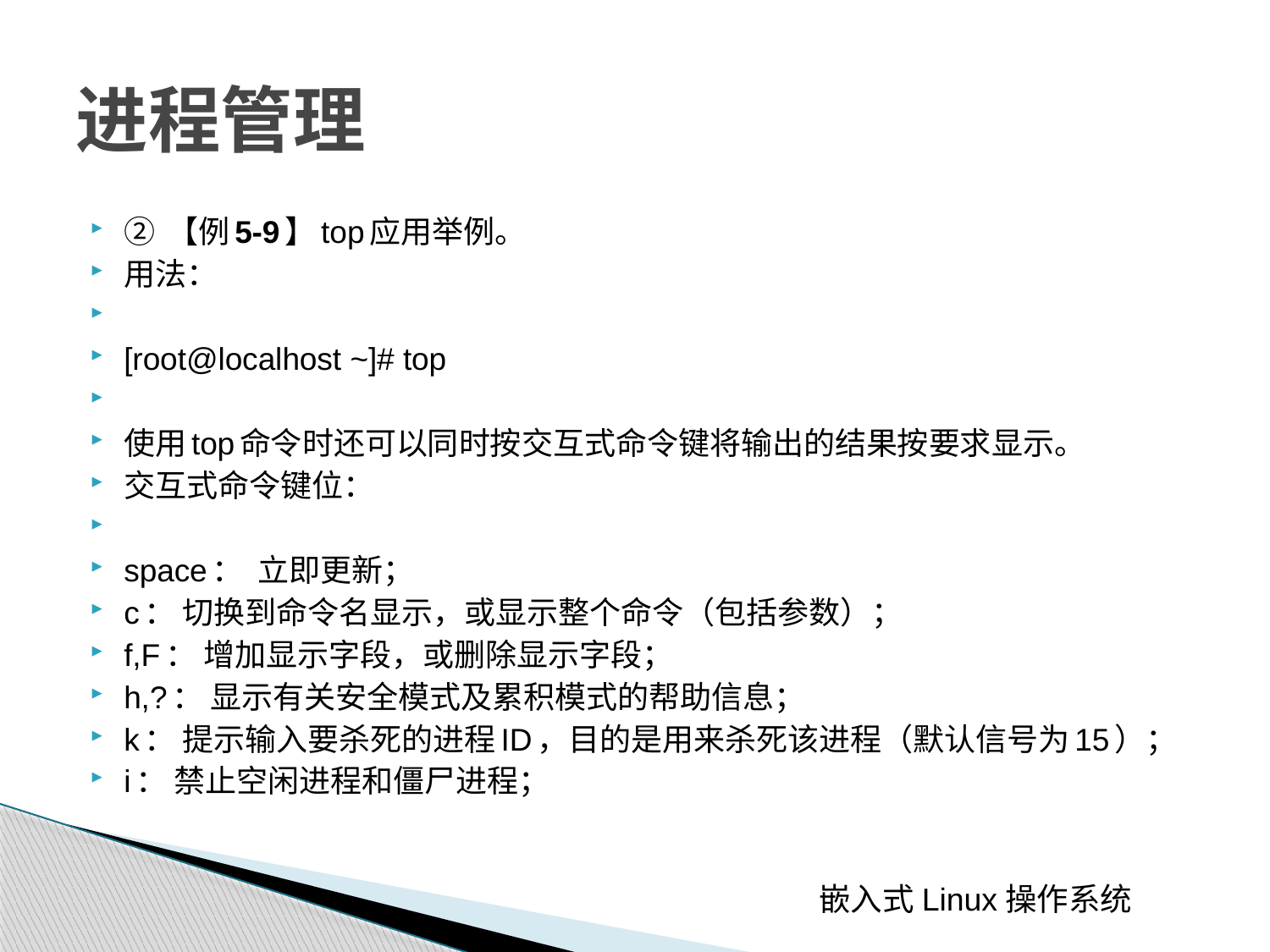

# 进程管理
② 【例5-9】top应用举例。
用法：

[root@localhost ~]# top

使用top命令时还可以同时按交互式命令键将输出的结果按要求显示。
交互式命令键位：

space：  立即更新；
c： 切换到命令名显示，或显示整个命令（包括参数）；
f,F： 增加显示字段，或删除显示字段；
h,?： 显示有关安全模式及累积模式的帮助信息；
k： 提示输入要杀死的进程ID，目的是用来杀死该进程（默认信号为15）；
i： 禁止空闲进程和僵尸进程；
         嵌入式Linux操作系统